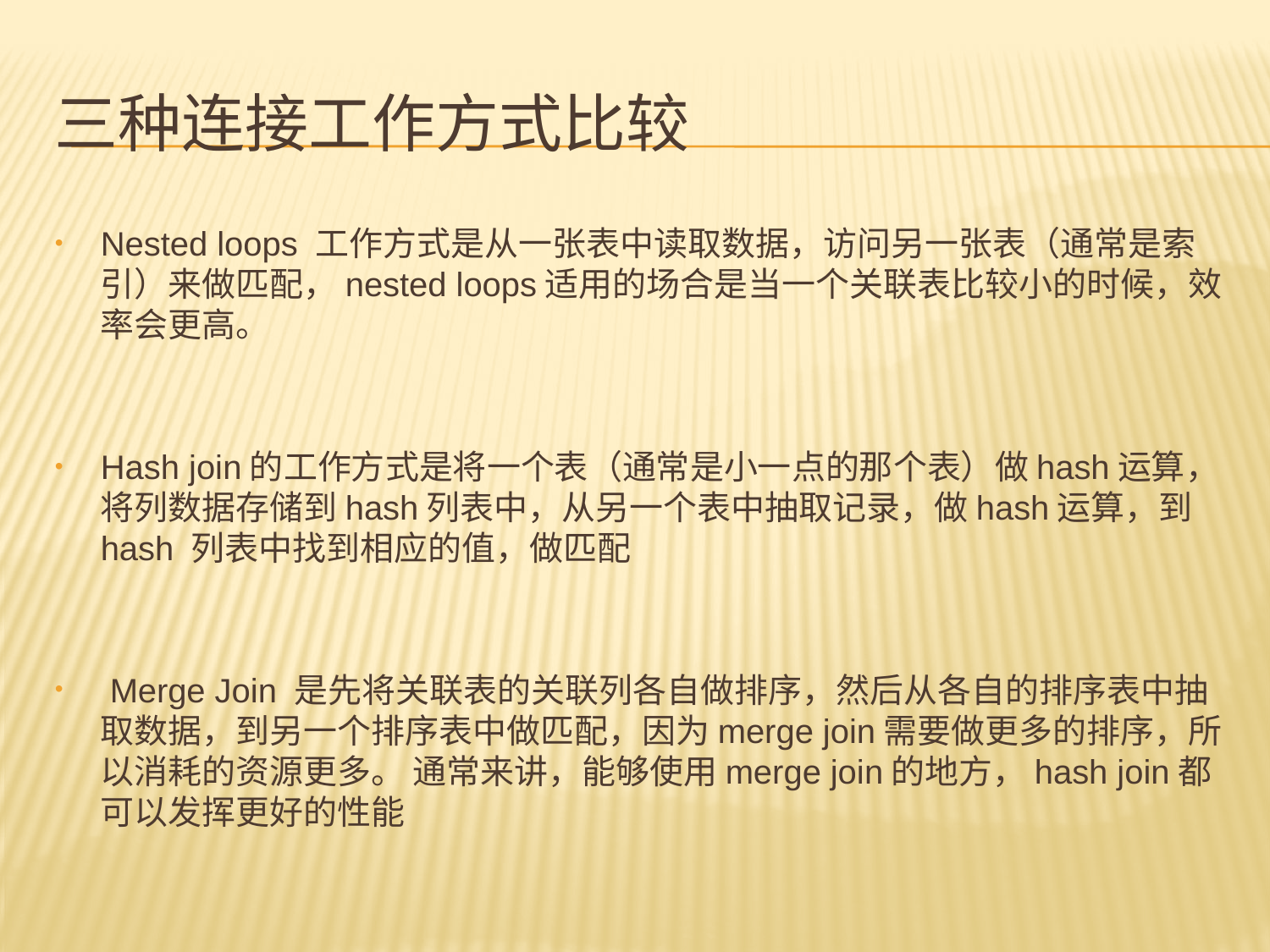

# 三种连接工作方式比较
Nested loops 工作方式是从一张表中读取数据，访问另一张表（通常是索引）来做匹配，nested loops适用的场合是当一个关联表比较小的时候，效率会更高。

Hash join的工作方式是将一个表（通常是小一点的那个表）做hash运算，将列数据存储到hash列表中，从另一个表中抽取记录，做hash运算，到hash 列表中找到相应的值，做匹配

 Merge Join 是先将关联表的关联列各自做排序，然后从各自的排序表中抽取数据，到另一个排序表中做匹配，因为merge join需要做更多的排序，所以消耗的资源更多。 通常来讲，能够使用merge join的地方，hash join都可以发挥更好的性能